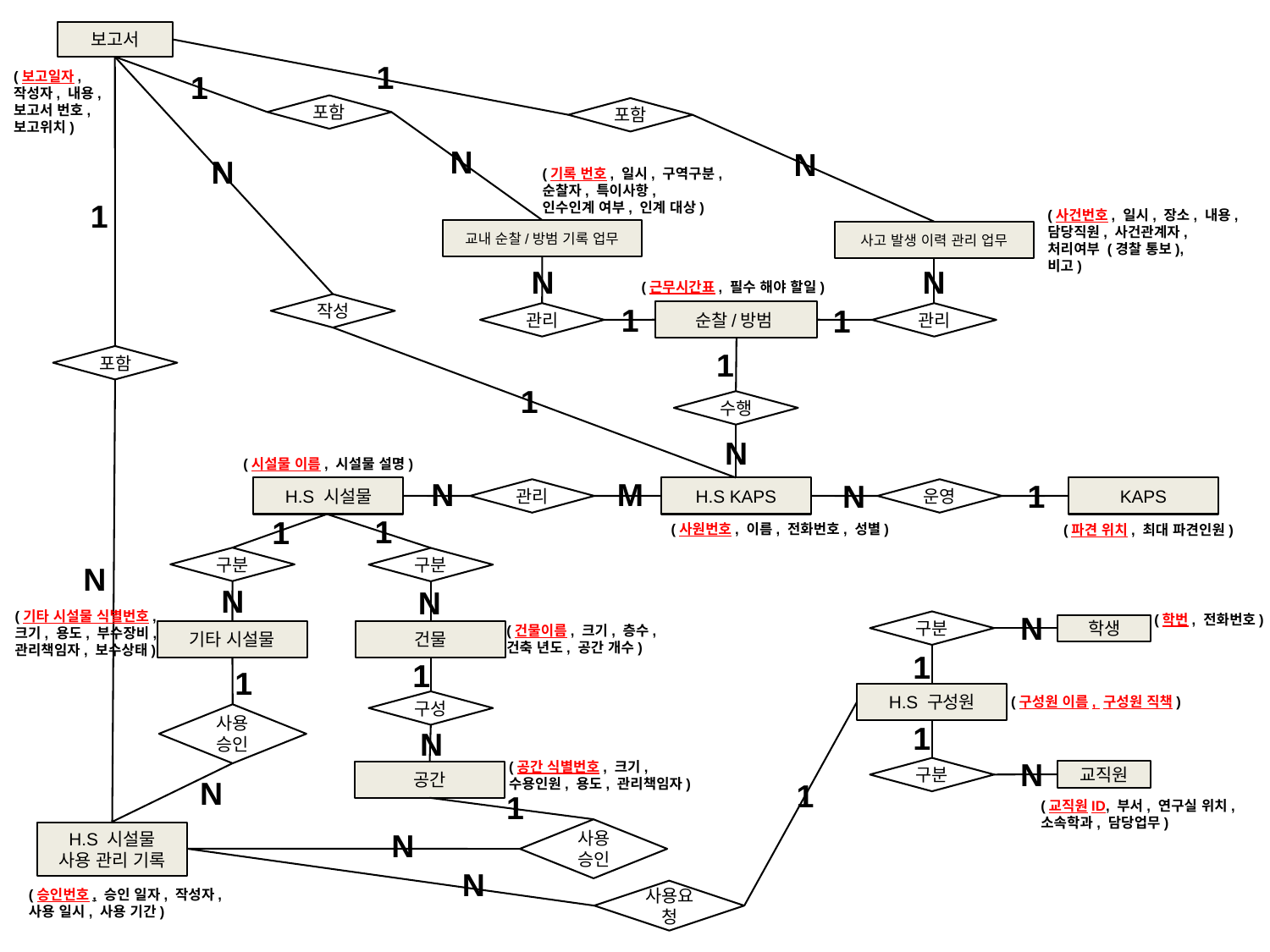

보고서
1
1
(보고일자,
작성자, 내용,
보고서 번호,
보고위치)
포함
포함
N
N
N
(기록 번호, 일시, 구역구분,
순찰자, 특이사항,
인수인계 여부, 인계 대상)
1
(사건번호, 일시, 장소, 내용,
담당직원, 사건관계자,
처리여부 (경찰 통보),
비고)
교내 순찰/방범 기록 업무
사고 발생 이력 관리 업무
N
N
(근무시간표, 필수 해야 할일)
작성
1
1
순찰/방범
관리
관리
1
포함
1
수행
N
(시설물 이름, 시설물 설명)
M
N
N
1
H.S 시설물
H.S KAPS
KAPS
관리
운영
1
1
구분
구분
N
N
(기타 시설물 식별번호,
크기, 용도, 부수장비,
관리책임자, 보수상태)
(건물이름, 크기, 층수,
건축 년도, 공간 개수)
기타 시설물
건물
1
1
구성
사용 승인
N
(공간 식별번호, 크기,
수용인원, 용도, 관리책임자)
공간
N
1
사용 승인
N
(승인번호, 승인 일자, 작성자,
사용 일시, 사용 기간)
(사원번호, 이름, 전화번호, 성별)
(파견 위치, 최대 파견인원)
N
N
(학번, 전화번호)
구분
학생
H.S 구성원
구분
교직원
사용요청
1
(구성원 이름, 구성원 직책)
1
N
1
(교직원ID, 부서, 연구실 위치,
소속학과, 담당업무)
H.S 시설물
사용 관리 기록
N